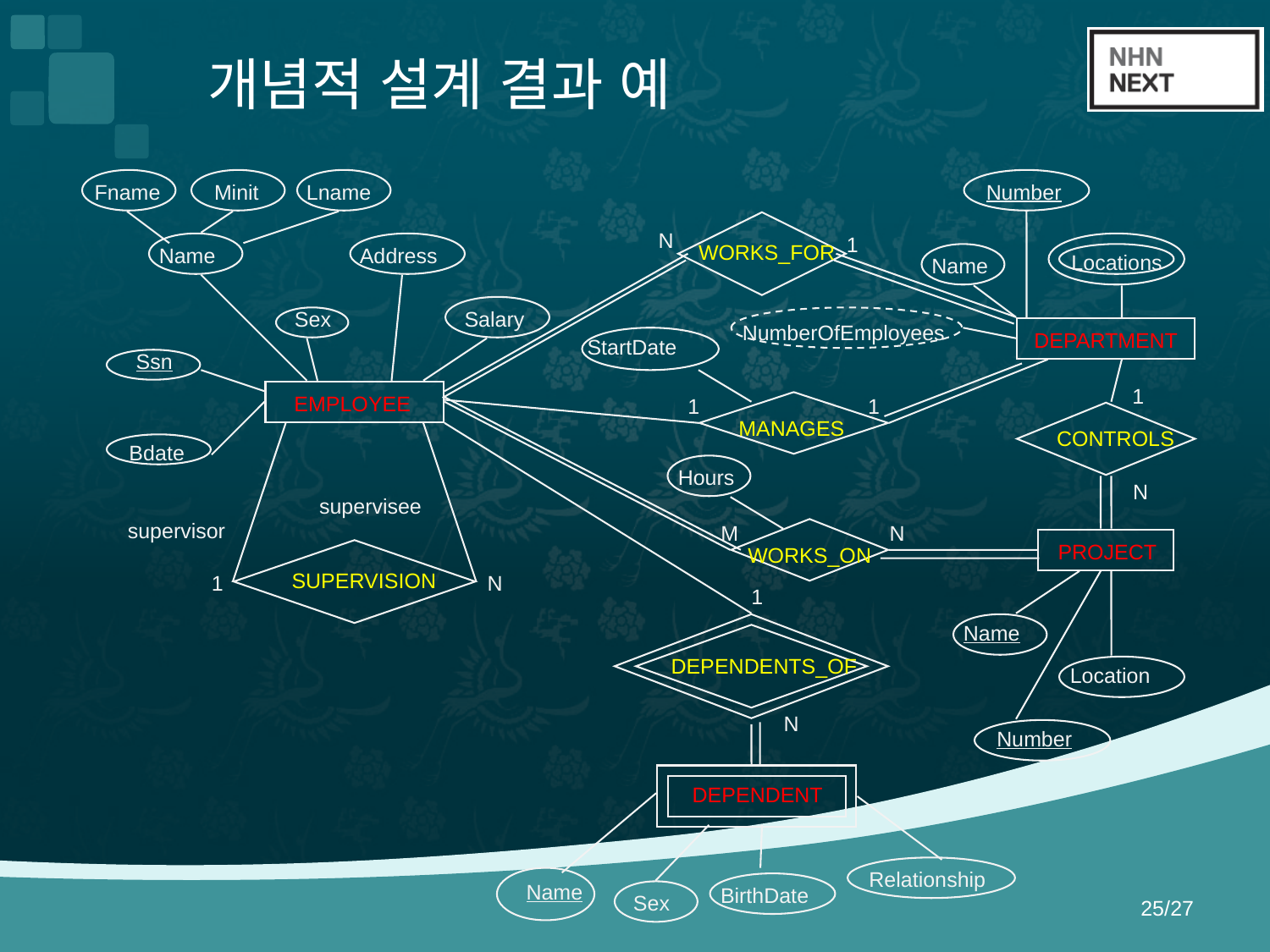

개념적 설계 결과 예

Fname
Minit
Lname
Number

N
1
WORKS_FOR

Name
Address
Locations

Name

Sex
Salary

NumberOfEmployees

DEPARTMENT
StartDate

Ssn

1

EMPLOYEE
1
1

MANAGES
CONTROLS

Bdate

Hours
N

supervisee

supervisor
M
N

PROJECT
WORKS_ON

SUPERVISION
1
N

1
Name

DEPENDENTS_OF
Location

N
Number

DEPENDENT

Relationship

Name

BirthDate

25/27
Sex